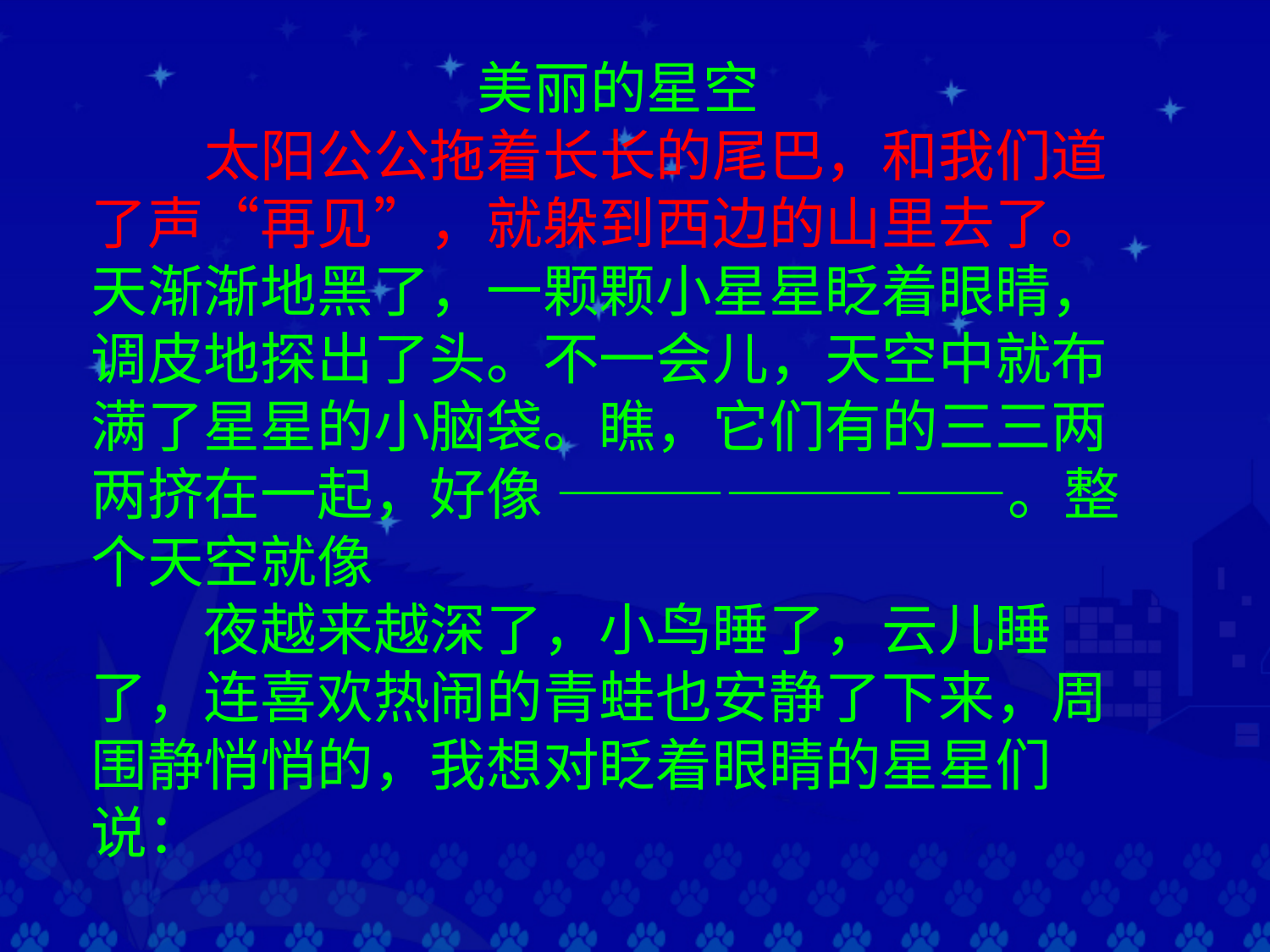

美丽的星空
　　太阳公公拖着长长的尾巴，和我们道了声“再见”，就躲到西边的山里去了。天渐渐地黑了，一颗颗小星星眨着眼睛，调皮地探出了头。不一会儿，天空中就布满了星星的小脑袋。瞧，它们有的三三两两挤在一起，好像 ————————。整个天空就像
　　夜越来越深了，小鸟睡了，云儿睡了，连喜欢热闹的青蛙也安静了下来，周围静悄悄的，我想对眨着眼睛的星星们说：